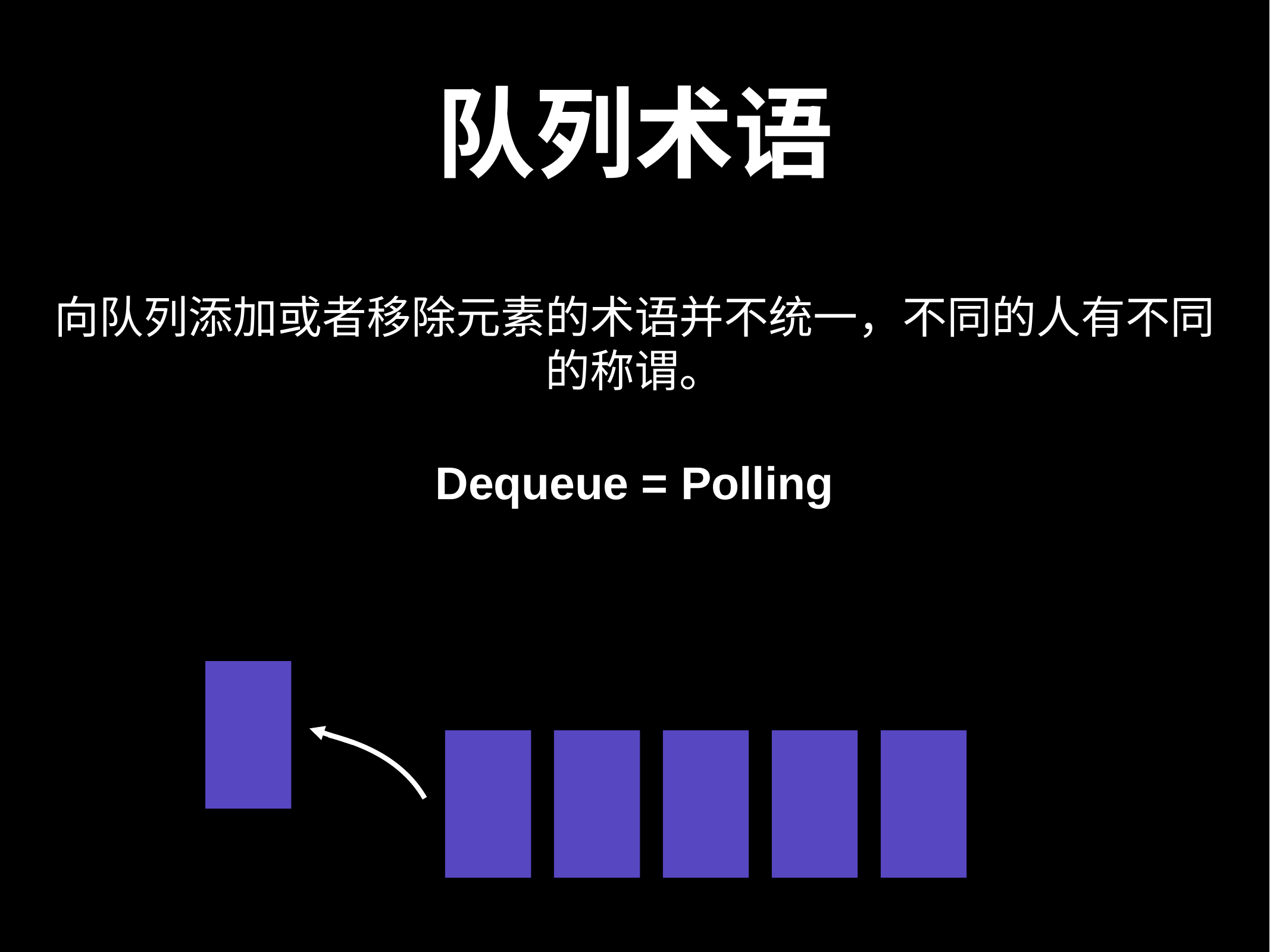

# 队列术语
向队列添加或者移除元素的术语并不统一，不同的人有不同的称谓。
Dequeue = Polling